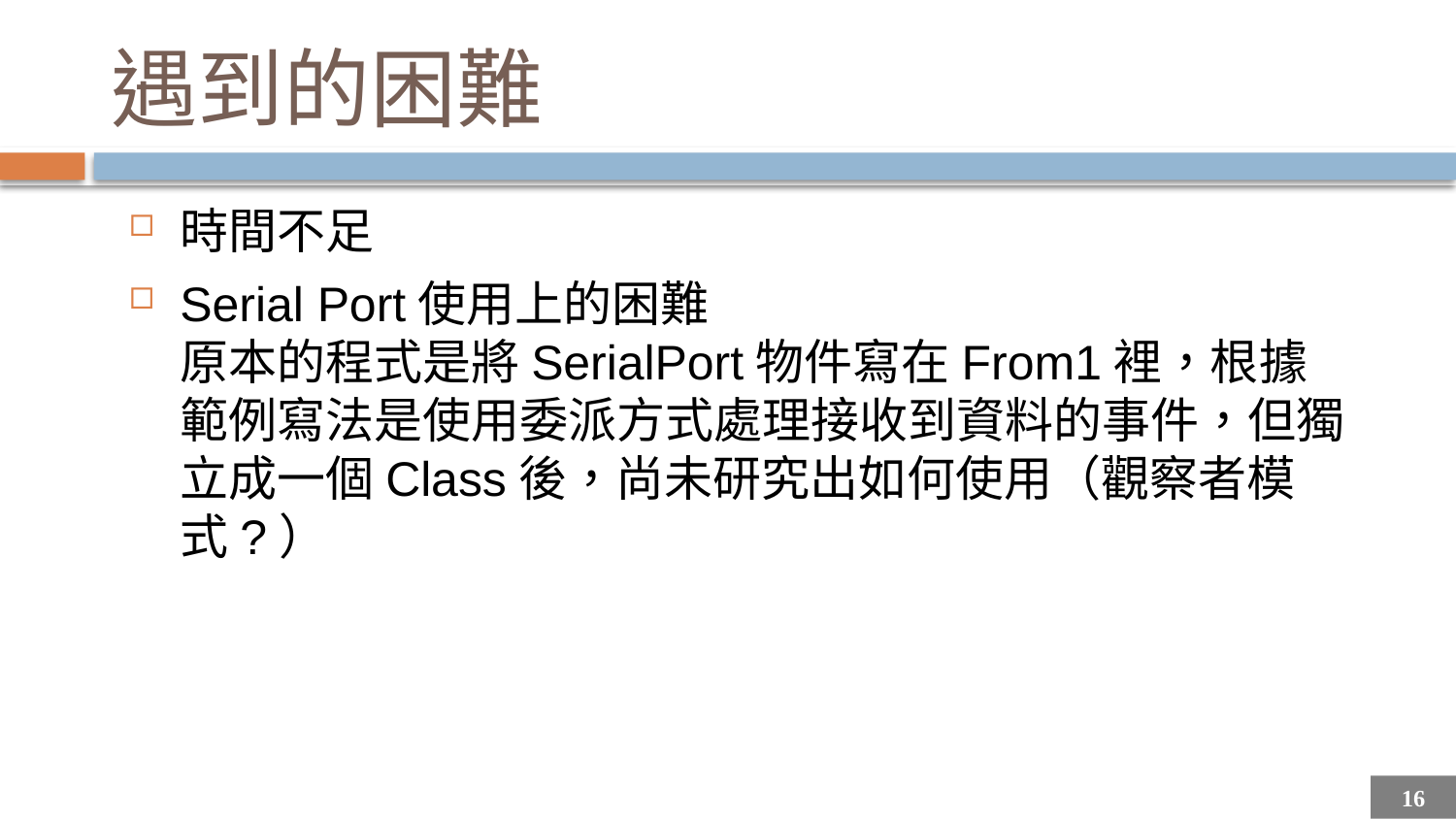

# 遇到的困難
時間不足
Serial Port使用上的困難
原本的程式是將SerialPort物件寫在From1裡，根據範例寫法是使用委派方式處理接收到資料的事件，但獨立成一個Class後，尚未研究出如何使用（觀察者模式?）
16